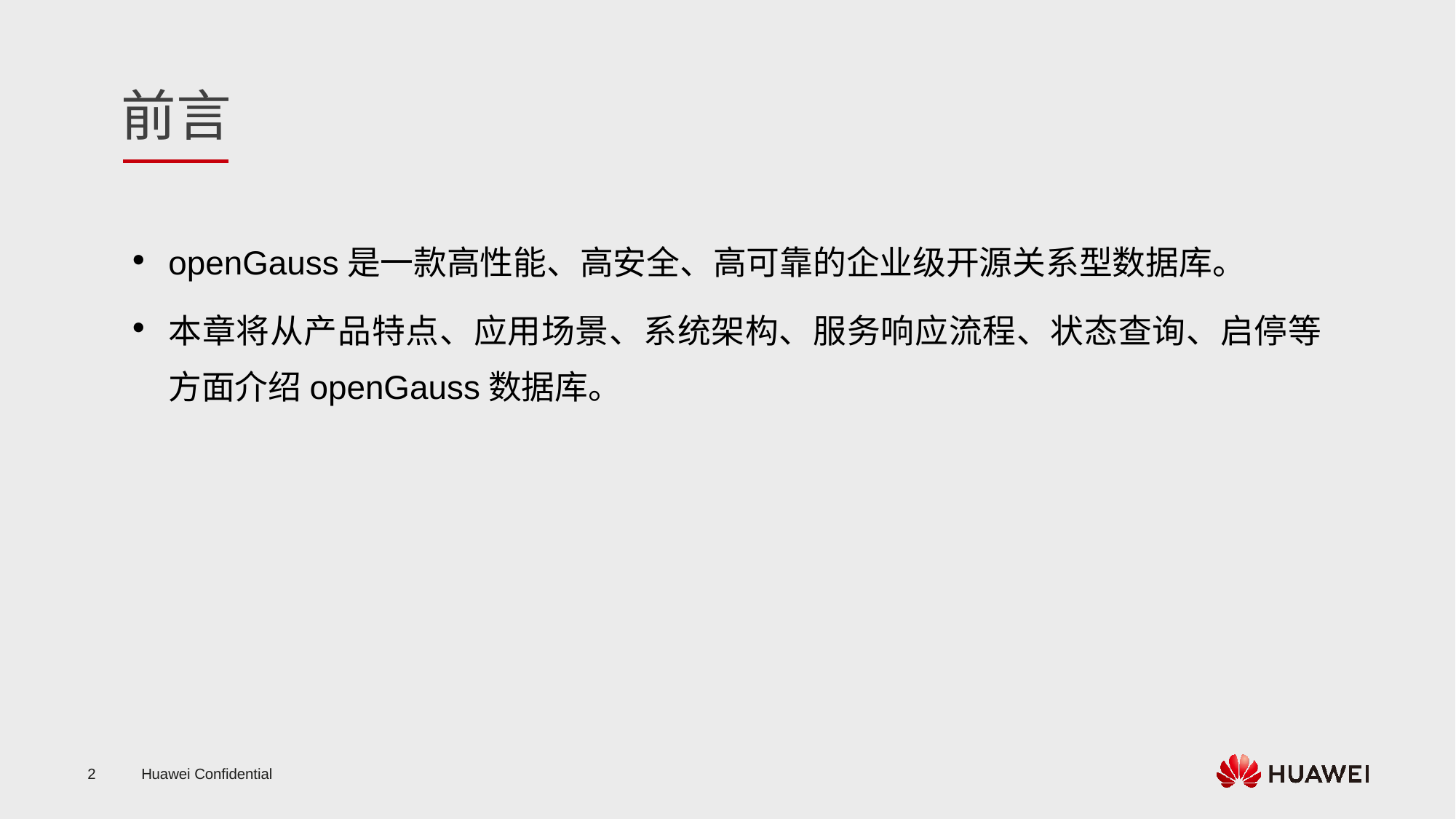

openGauss是一款高性能、高安全、高可靠的企业级开源关系型数据库。
本章将从产品特点、应用场景、系统架构、服务响应流程、状态查询、启停等方面介绍openGauss数据库。